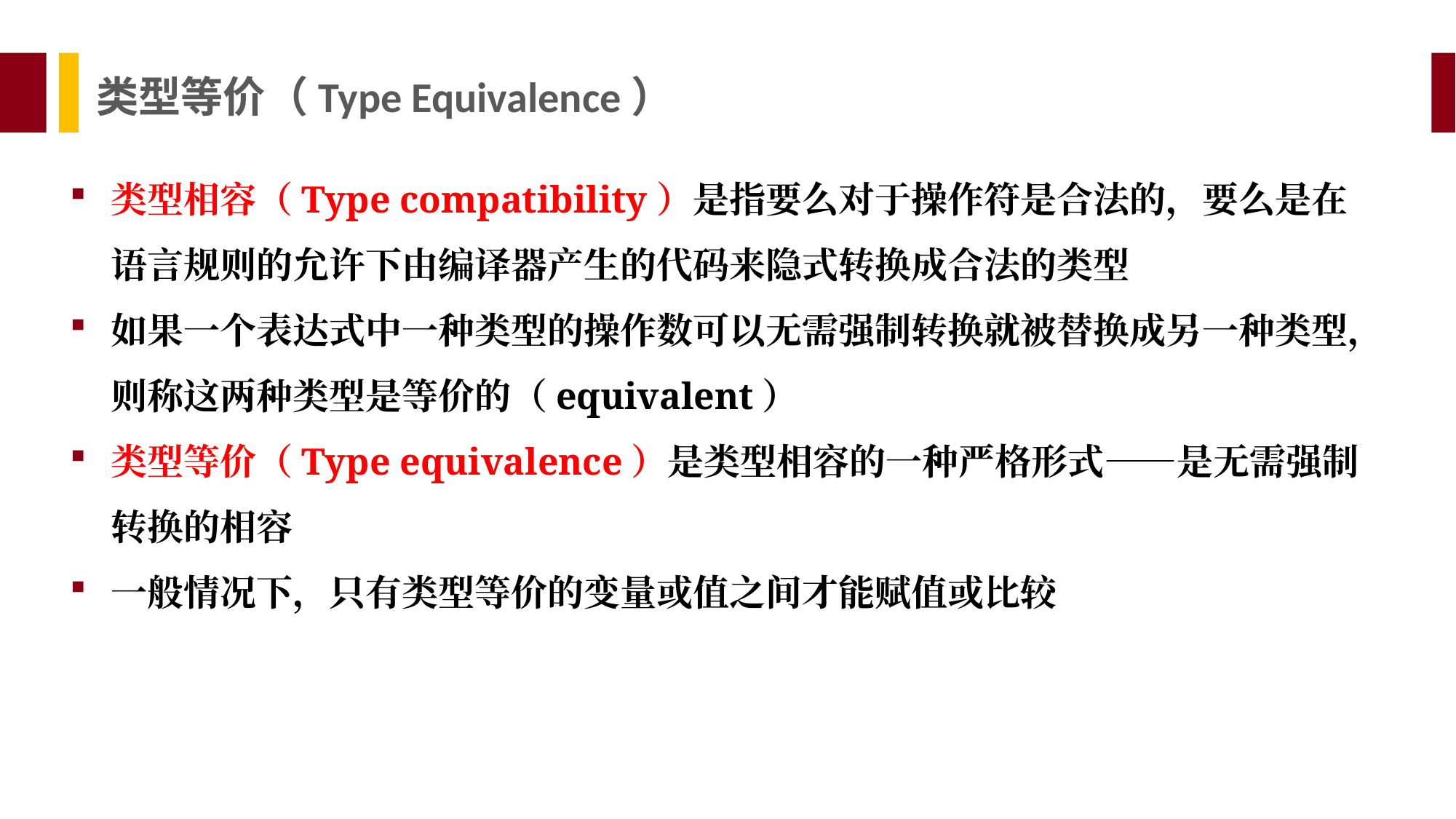

类型等价（Type Equivalence）
类型相容（Type compatibility）是指要么对于操作符是合法的，要么是在语言规则的允许下由编译器产生的代码来隐式转换成合法的类型
如果一个表达式中一种类型的操作数可以无需强制转换就被替换成另一种类型，则称这两种类型是等价的（equivalent）
类型等价（Type equivalence）是类型相容的一种严格形式——是无需强制转换的相容
一般情况下，只有类型等价的变量或值之间才能赋值或比较